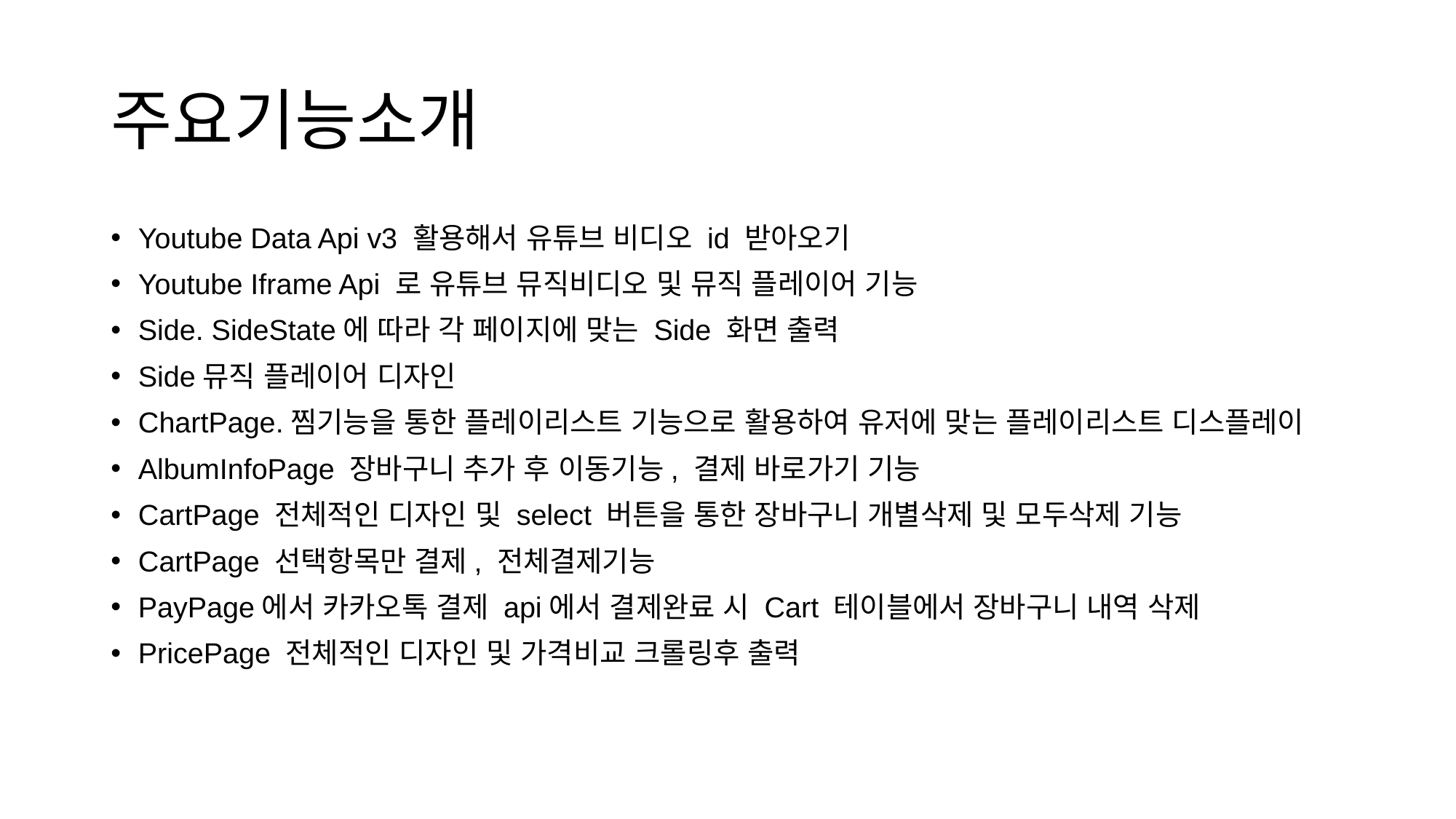

# 주요기능소개
Youtube Data Api v3 활용해서 유튜브 비디오 id 받아오기
Youtube Iframe Api 로 유튜브 뮤직비디오 및 뮤직 플레이어 기능
Side. SideState에 따라 각 페이지에 맞는 Side 화면 출력
Side뮤직 플레이어 디자인
ChartPage.찜기능을 통한 플레이리스트 기능으로 활용하여 유저에 맞는 플레이리스트 디스플레이
AlbumInfoPage 장바구니 추가 후 이동기능, 결제 바로가기 기능
CartPage 전체적인 디자인 및 select 버튼을 통한 장바구니 개별삭제 및 모두삭제 기능
CartPage 선택항목만 결제, 전체결제기능
PayPage에서 카카오톡 결제 api에서 결제완료 시 Cart 테이블에서 장바구니 내역 삭제
PricePage 전체적인 디자인 및 가격비교 크롤링후 출력